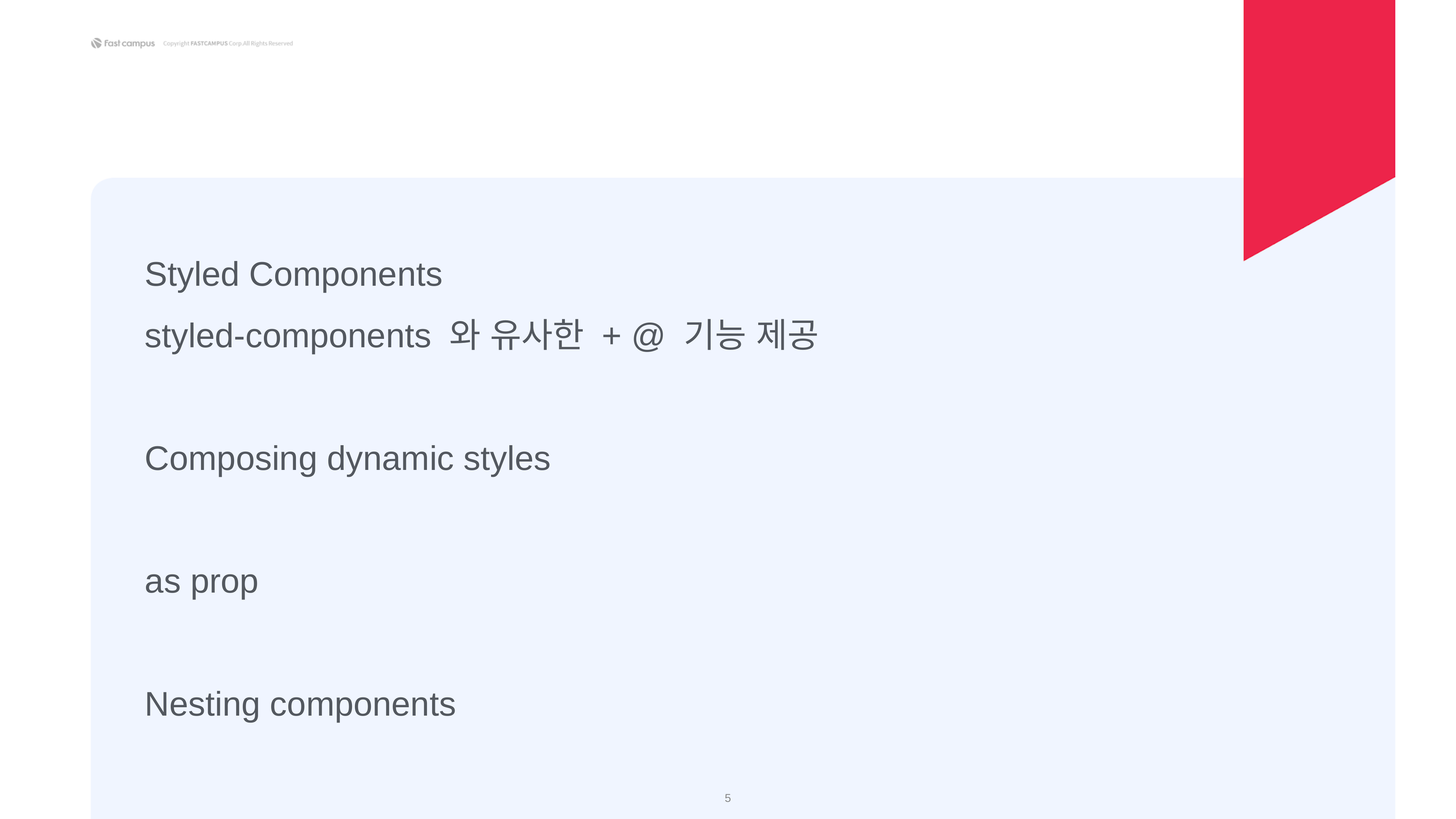

Styled Components
styled-components 와 유사한 + @ 기능 제공

Composing dynamic styles

as prop

Nesting components
5